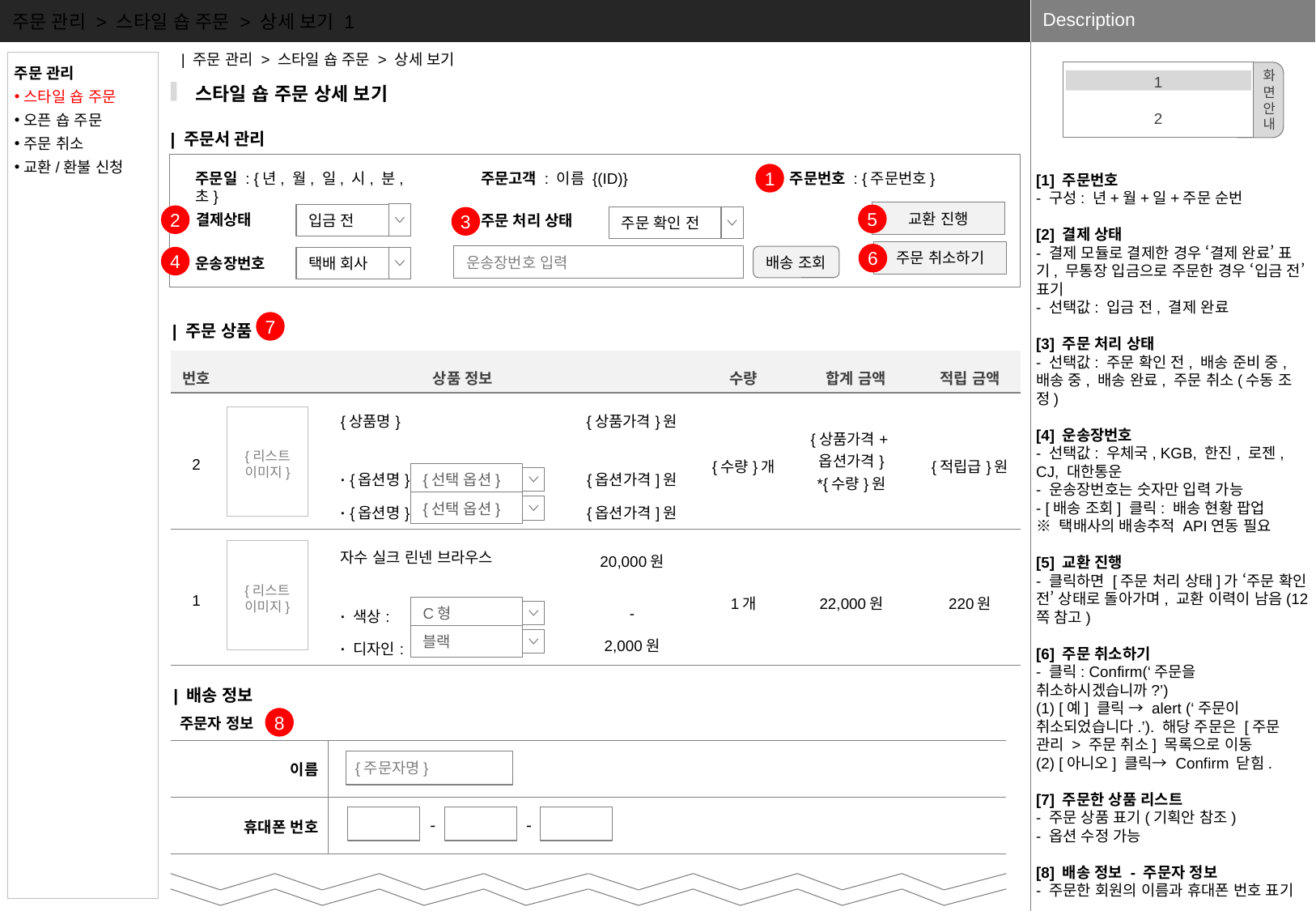

주문 관리 > 스타일 숍 주문 > 상세 보기 1

[1] 주문번호
- 구성: 년+월+일+주문 순번

[2] 결제 상태
- 결제 모듈로 결제한 경우 ‘결제 완료’ 표기, 무통장 입금으로 주문한 경우 ‘입금 전’ 표기
- 선택값: 입금 전, 결제 완료

[3] 주문 처리 상태
- 선택값: 주문 확인 전, 배송 준비 중,배송 중, 배송 완료, 주문 취소(수동 조정)

[4] 운송장번호
- 선택값: 우체국, KGB, 한진, 로젠, CJ, 대한통운
- 운송장번호는 숫자만 입력 가능
- [배송 조회] 클릭: 배송 현황 팝업
※ 택배사의 배송추적 API연동 필요

[5] 교환 진행
- 클릭하면 [주문 처리 상태]가 ‘주문 확인 전’ 상태로 돌아가며, 교환 이력이 남음(12쪽 참고)

[6] 주문 취소하기
- 클릭: Confirm(‘주문을 취소하시겠습니까?’)
(1) [예] 클릭 → alert (‘주문이 취소되었습니다.’). 해당 주문은 [주문 관리 > 주문 취소] 목록으로 이동
(2) [아니오] 클릭→ Confirm 닫힘.

[7] 주문한 상품 리스트
- 주문 상품 표기(기획안 참조)
- 옵션 수정 가능

[8] 배송 정보 - 주문자 정보
- 주문한 회원의 이름과 휴대폰 번호 표기
| 주문 관리 > 스타일 숍 주문 > 상세 보기
주문 관리
스타일 숍 주문
오픈 숍 주문
주문 취소
교환/환불 신청
1

2
화
면
안
내

스타일 숍 주문 상세 보기
| 주문서 관리

주문일 : {년, 월, 일, 시, 분, 초}
주문고객 : 이름 {(ID)}
주문번호 : {주문번호}
1
교환 진행
입금 전

결제상태
5
2
주문 처리 상태
주문 확인 전

3
주문 취소하기
6
 운송장번호 입력
배송 조회
4
택배 회사

운송장번호
7
| 주문 상품
| 번호 | 상품 정보 |  |  | 수량 | 합계 금액 | 적립 금액 |
| --- | --- | --- | --- | --- | --- | --- |
| 2 |  | {상품명} · {옵션명} · {옵션명} | {상품가격}원 {옵션가격]원 {옵션가격]원 | {수량}개 | {상품가격+ 옵션가격} \*{수량}원 | {적립급}원 |
| 1 |  | 자수 실크 린넨 브라우스 · 색상: · 디자인: | 20,000원 - 2,000원 | 1개 | 22,000원 | 220원 |
|  |
| --- |
{리스트
이미지}
{선택 옵션}

{선택 옵션}

|  |
| --- |
{리스트
이미지}
C형

블랙

| 배송 정보
8
주문자 정보
| 이름 |  |
| --- | --- |
| 휴대폰 번호 |  |
 {주문자명}

-
-